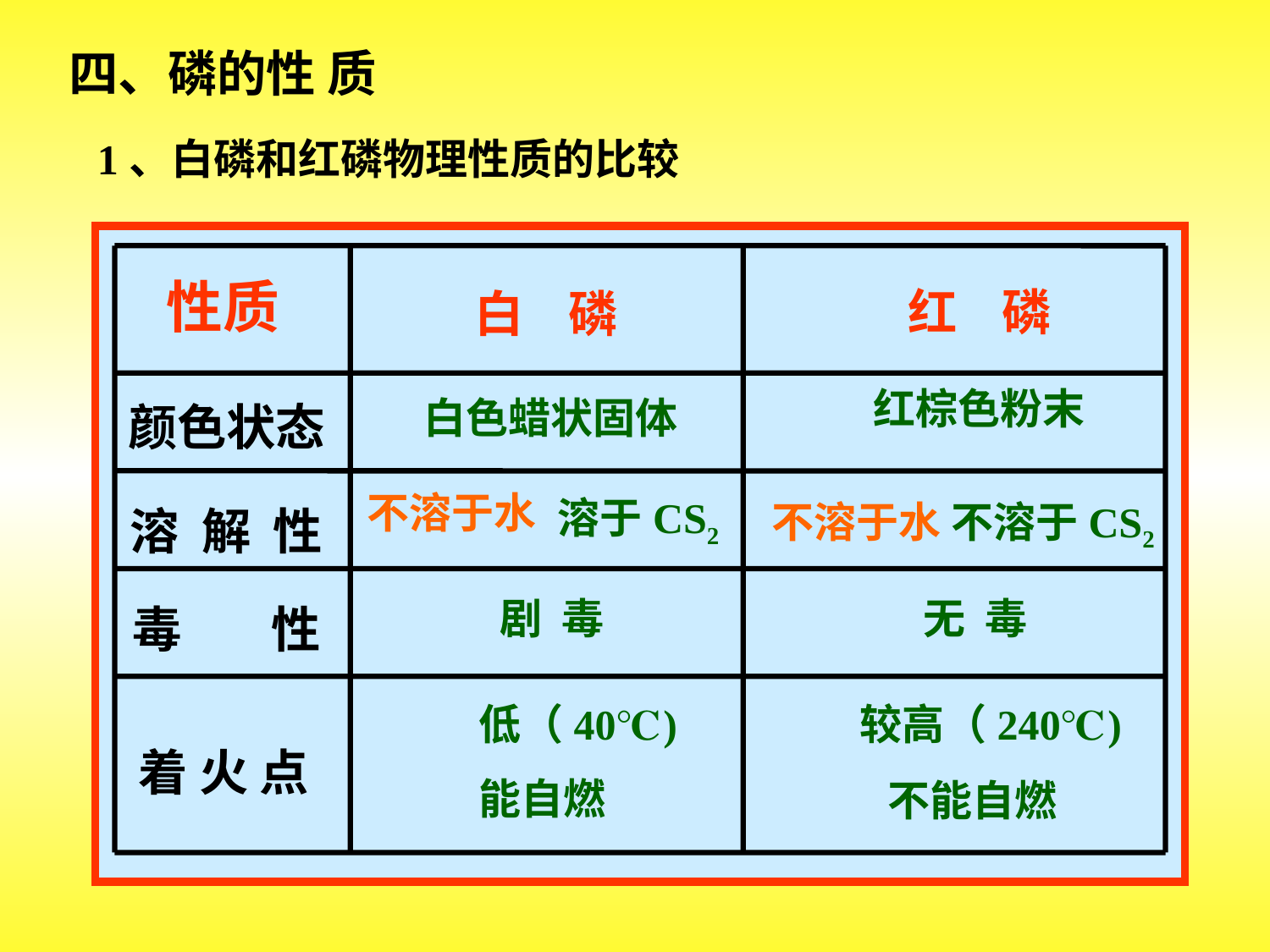

四、磷的性 质
1、白磷和红磷物理性质的比较

性质
         红    磷
        白    磷
颜色状态
溶  解  性
毒        性
着 火 点
  红棕色粉末
   白色蜡状固体
不溶于水
 不溶于水
 不溶于CS2
溶于CS2
       剧  毒
       无  毒
       低（40℃)
       较高（240℃)
       能自燃
        不能自燃